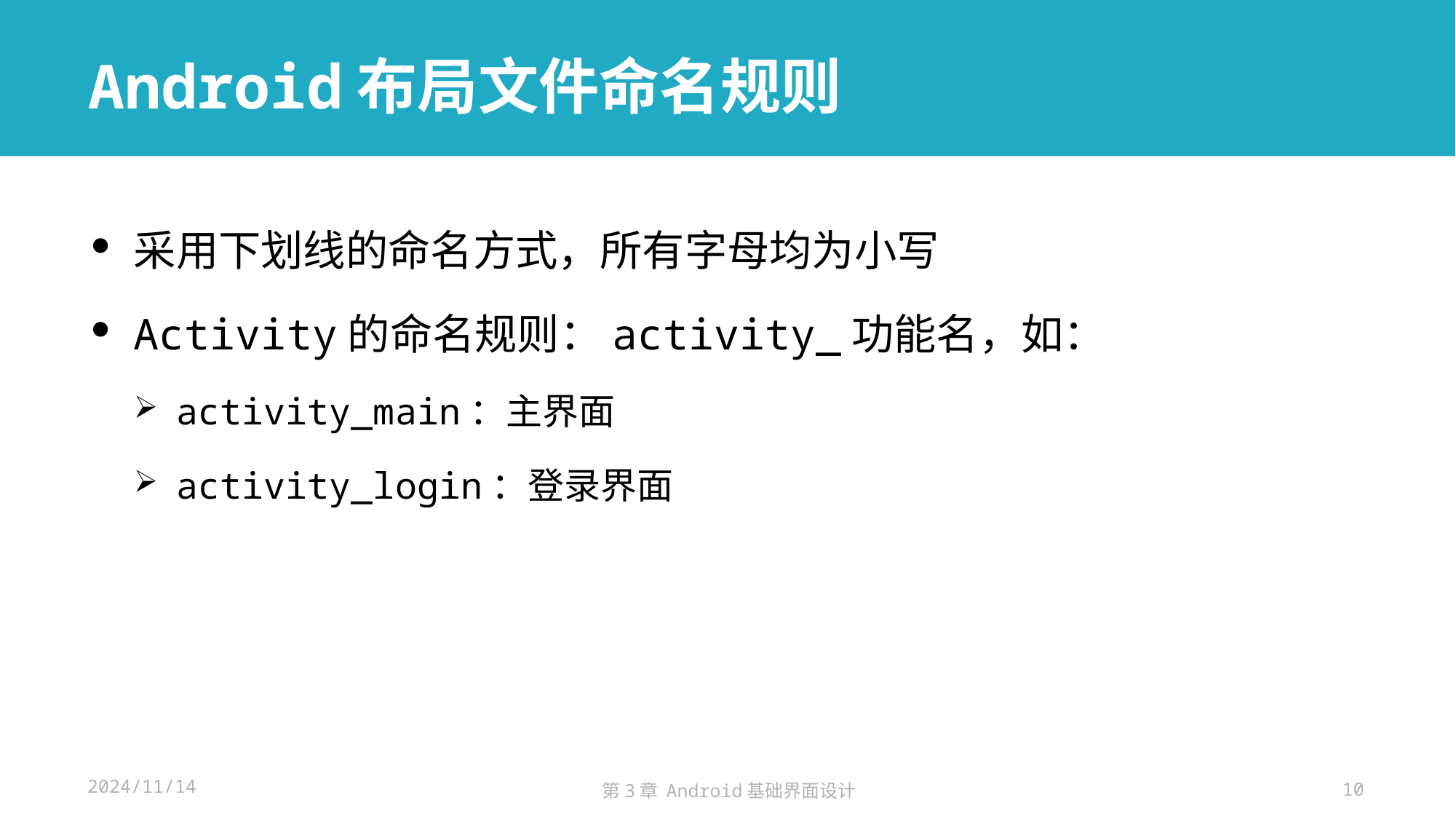

# Android布局文件命名规则
采用下划线的命名方式，所有字母均为小写
Activity的命名规则：activity_功能名，如：
activity_main：主界面
activity_login：登录界面
2024/11/14
第3章 Android基础界面设计
10